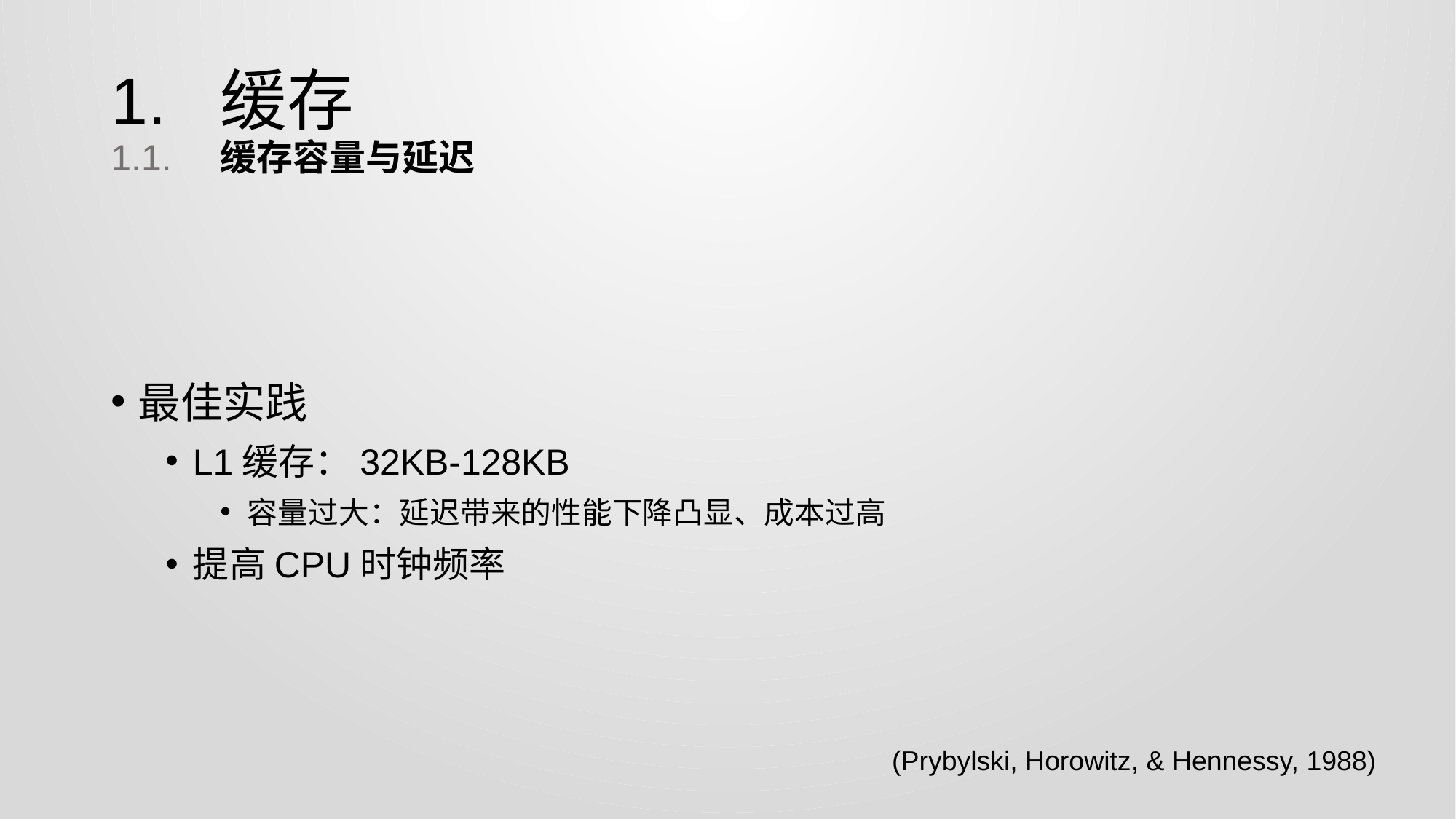

# 1.	缓存 1.1.	缓存容量与延迟
最佳实践
L1缓存：32KB-128KB
容量过大：延迟带来的性能下降凸显、成本过高
提高CPU时钟频率
 (Prybylski, Horowitz, & Hennessy, 1988)